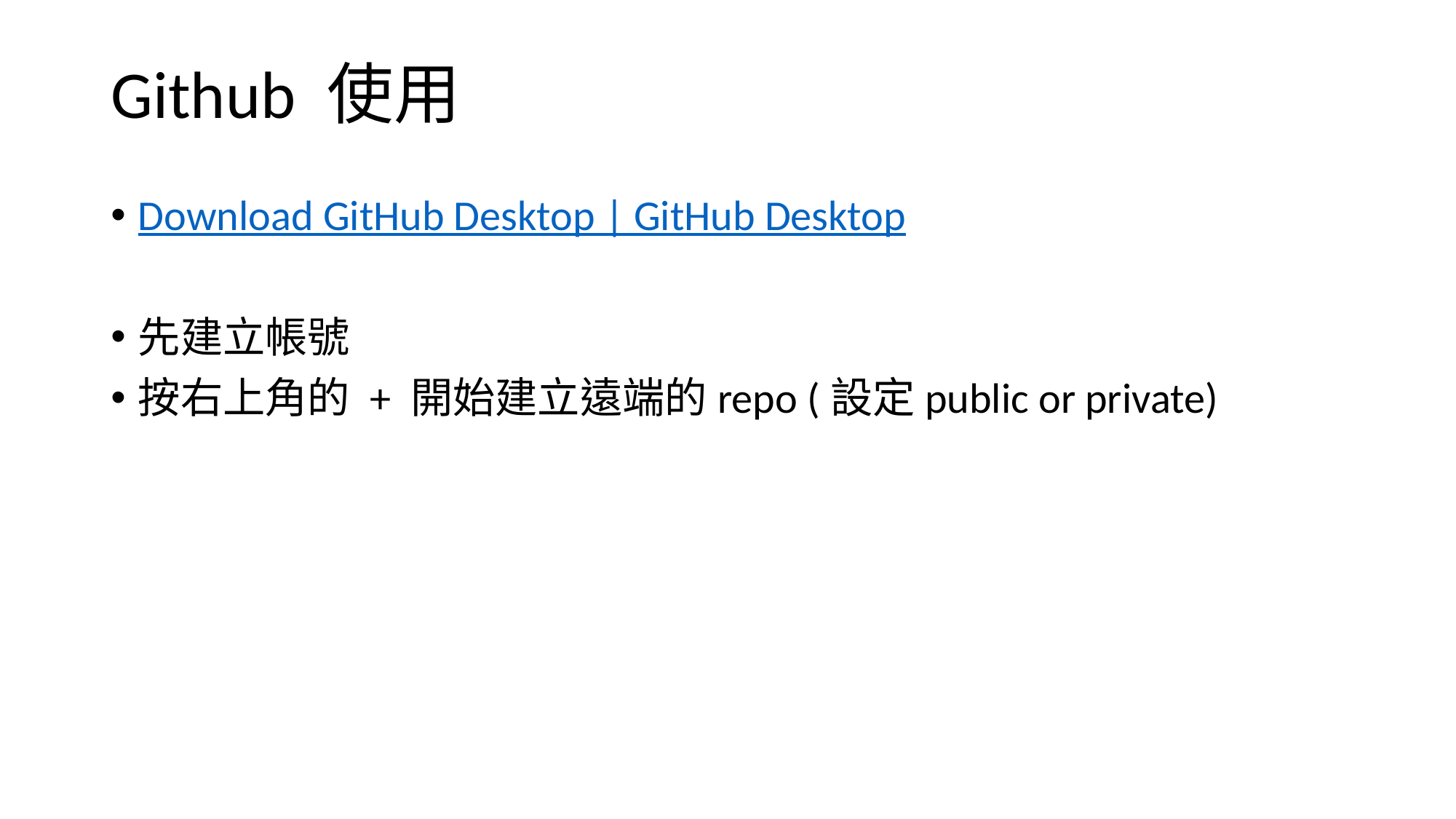

# Github 使用
Download GitHub Desktop | GitHub Desktop

先建立帳號
按右上角的 + 開始建立遠端的repo (設定public or private)